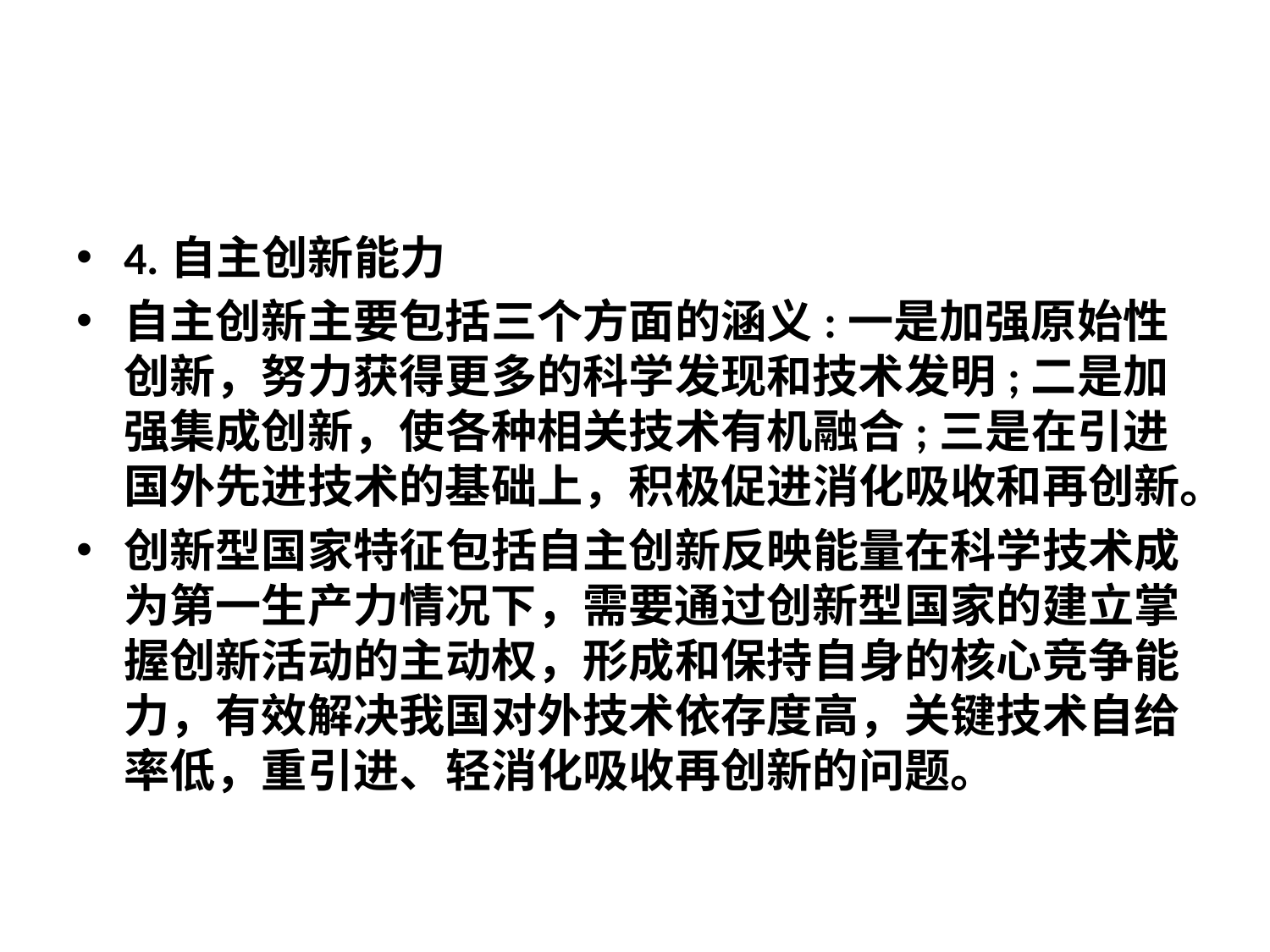

#
4.自主创新能力
自主创新主要包括三个方面的涵义:一是加强原始性创新，努力获得更多的科学发现和技术发明;二是加强集成创新，使各种相关技术有机融合;三是在引进国外先进技术的基础上，积极促进消化吸收和再创新。
创新型国家特征包括自主创新反映能量在科学技术成为第一生产力情况下，需要通过创新型国家的建立掌握创新活动的主动权，形成和保持自身的核心竞争能力，有效解决我国对外技术依存度高，关键技术自给率低，重引进、轻消化吸收再创新的问题。